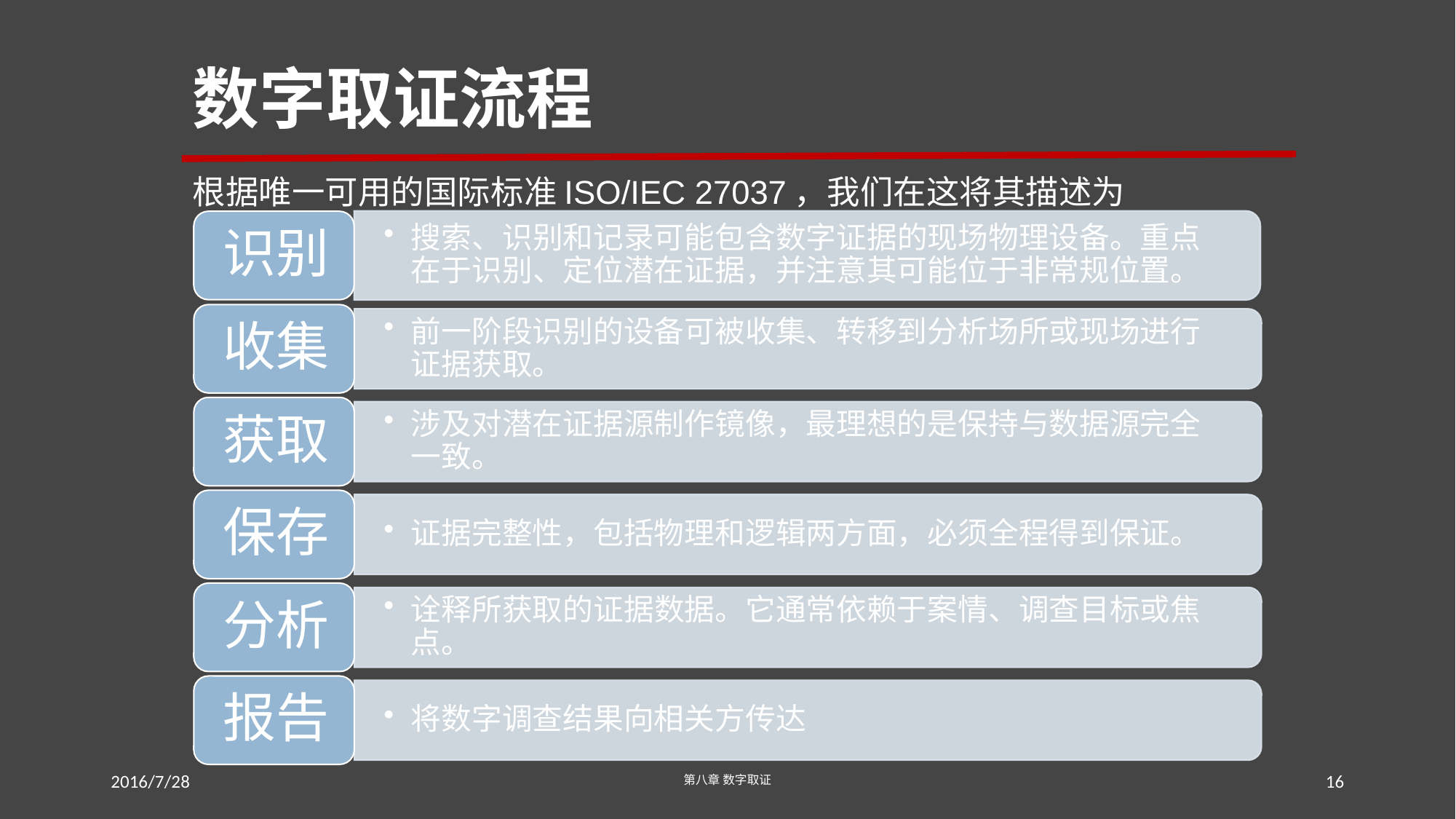

# 数字取证流程
根据唯一可用的国际标准ISO/IEC 27037，我们在这将其描述为
搜索、识别和记录可能包含数字证据的现场物理设备。重点在于识别、定位潜在证据，并注意其可能位于非常规位置。
识别
前一阶段识别的设备可被收集、转移到分析场所或现场进行证据获取。
收集
涉及对潜在证据源制作镜像，最理想的是保持与数据源完全一致。
获取
证据完整性，包括物理和逻辑两方面，必须全程得到保证。
保存
诠释所获取的证据数据。它通常依赖于案情、调查目标或焦点。
分析
将数字调查结果向相关方传达
报告
2016/7/28
第八章 数字取证
16